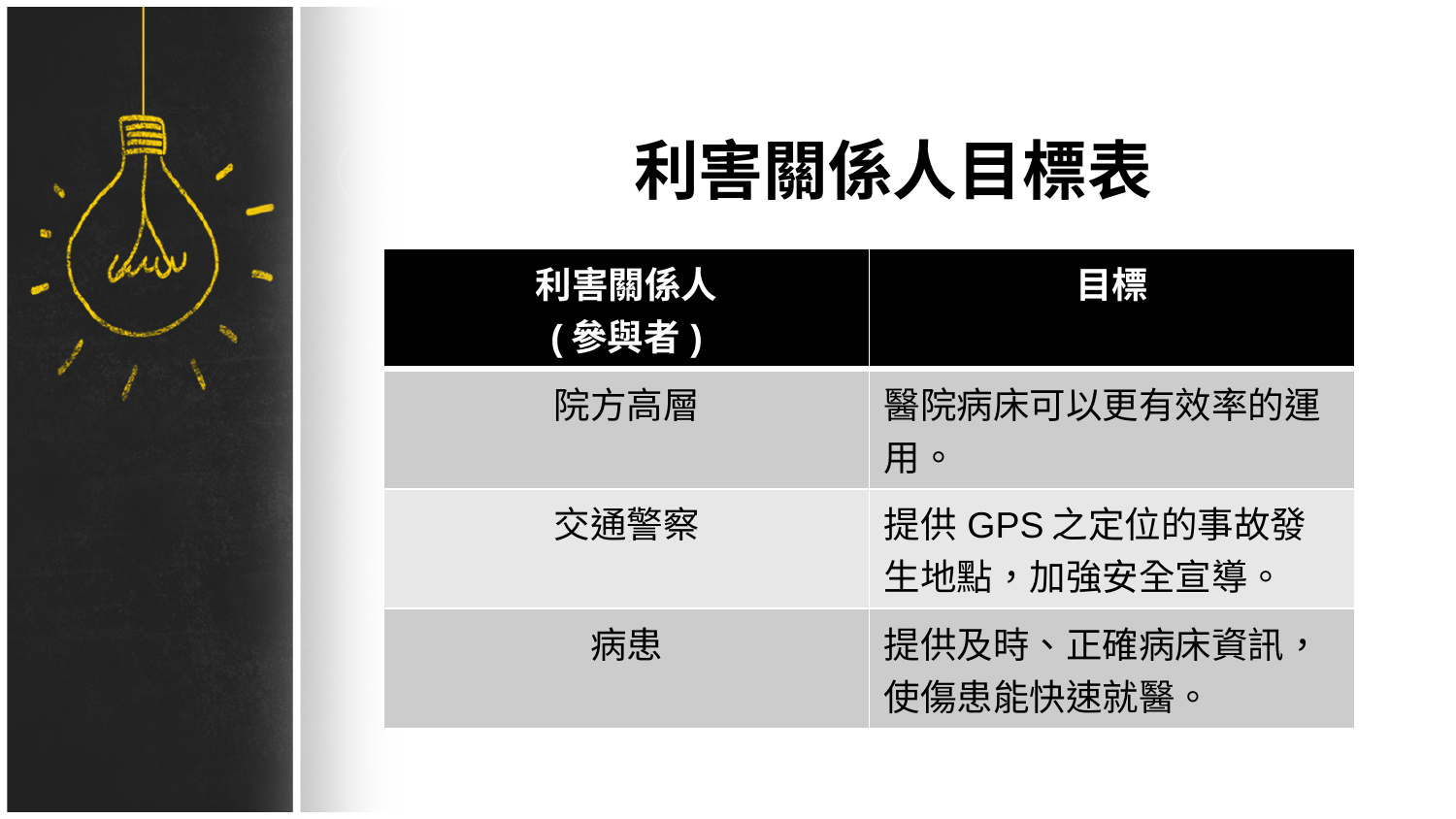

利害關係人目標表
| 利害關係人 (參與者) | 目標 |
| --- | --- |
| 院方高層 | 醫院病床可以更有效率的運用。 |
| 交通警察 | 提供GPS之定位的事故發生地點，加強安全宣導。 |
| 病患 | 提供及時、正確病床資訊，使傷患能快速就醫。 |